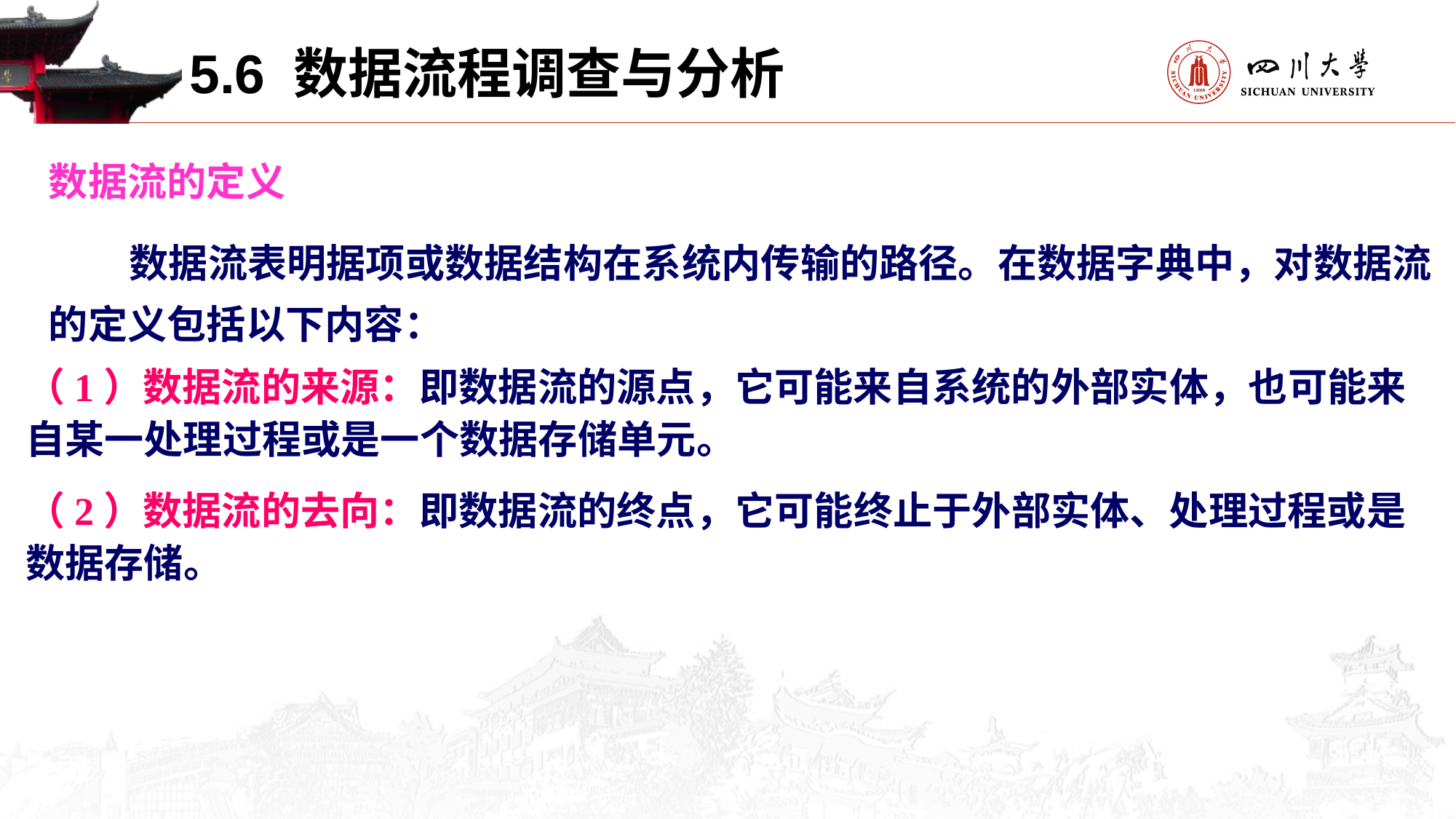

5.6 数据流程调查与分析

数据流的定义
        数据流表明据项或数据结构在系统内传输的路径。在数据字典中，对数据流的定义包括以下内容：
（1）数据流的来源：即数据流的源点，它可能来自系统的外部实体，也可能来自某一处理过程或是一个数据存储单元。
（2）数据流的去向：即数据流的终点，它可能终止于外部实体、处理过程或是数据存储。